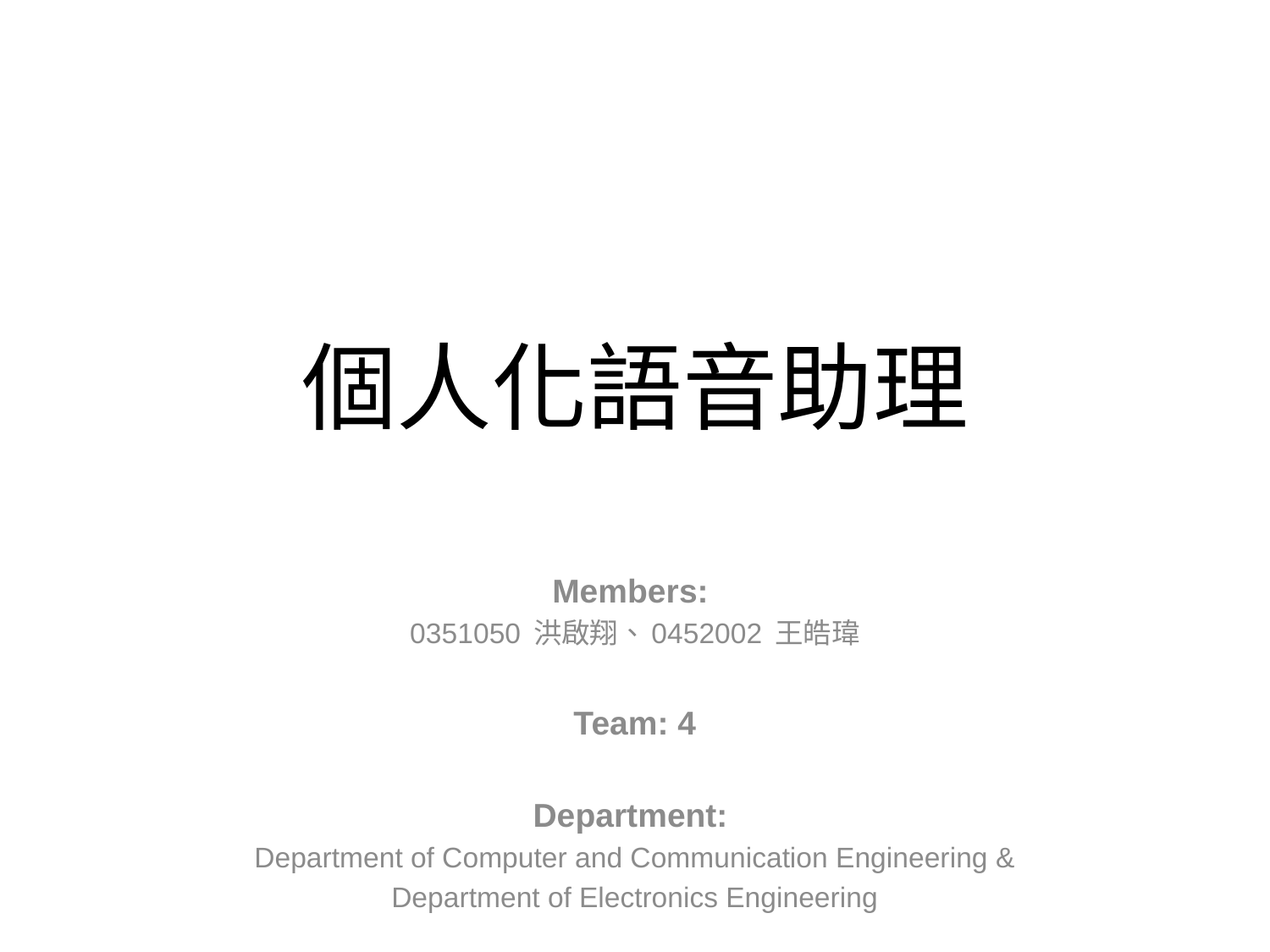

# 個人化語音助理
Members:
0351050 洪啟翔、0452002 王皓瑋

Team: 4

Department:
Department of Computer and Communication Engineering &
Department of Electronics Engineering